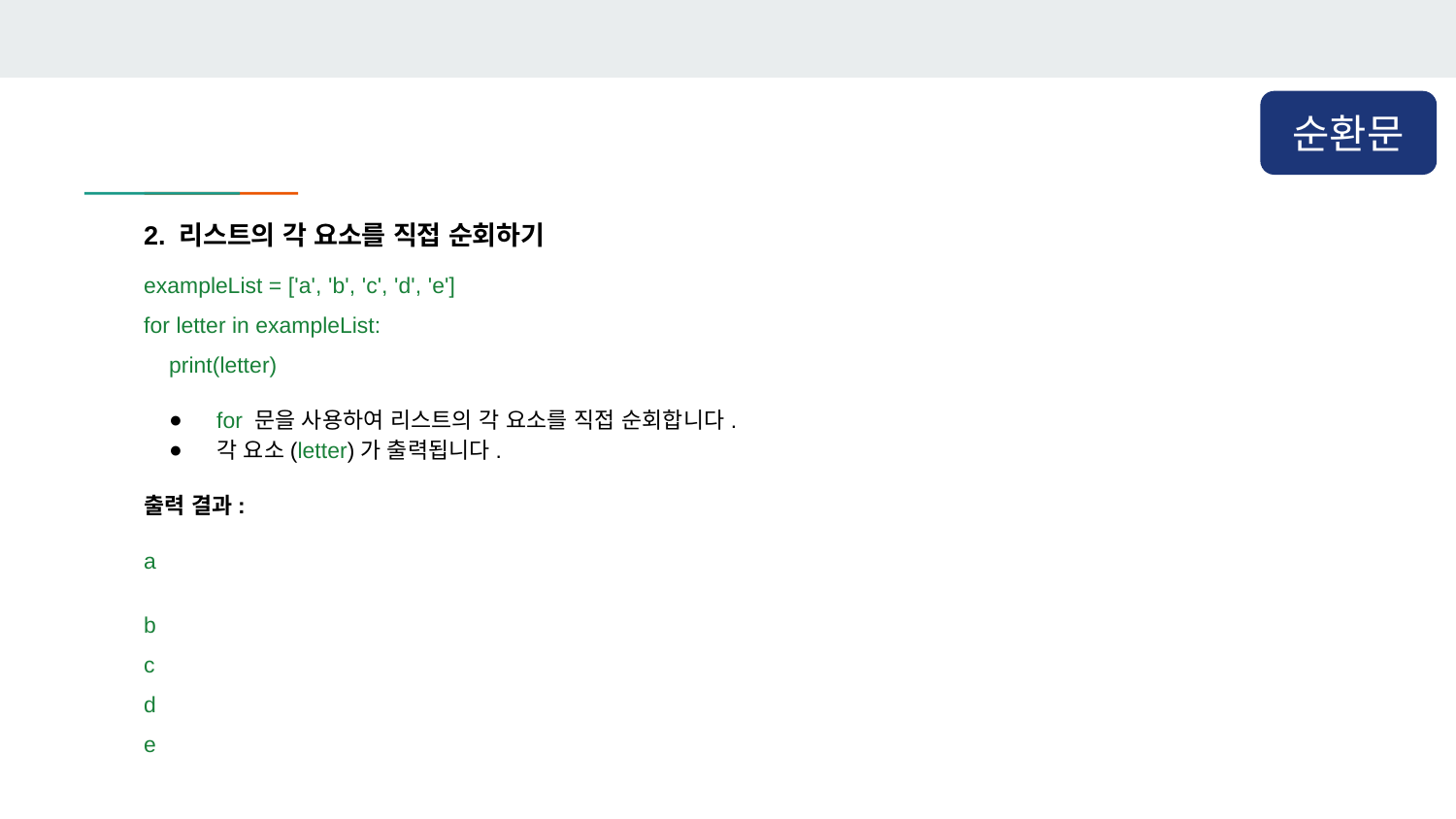

순환문
2. 리스트의 각 요소를 직접 순회하기
exampleList = ['a', 'b', 'c', 'd', 'e']
for letter in exampleList:
    print(letter)
for 문을 사용하여 리스트의 각 요소를 직접 순회합니다.
각 요소(letter)가 출력됩니다.
출력 결과:
a
b
c
d
e